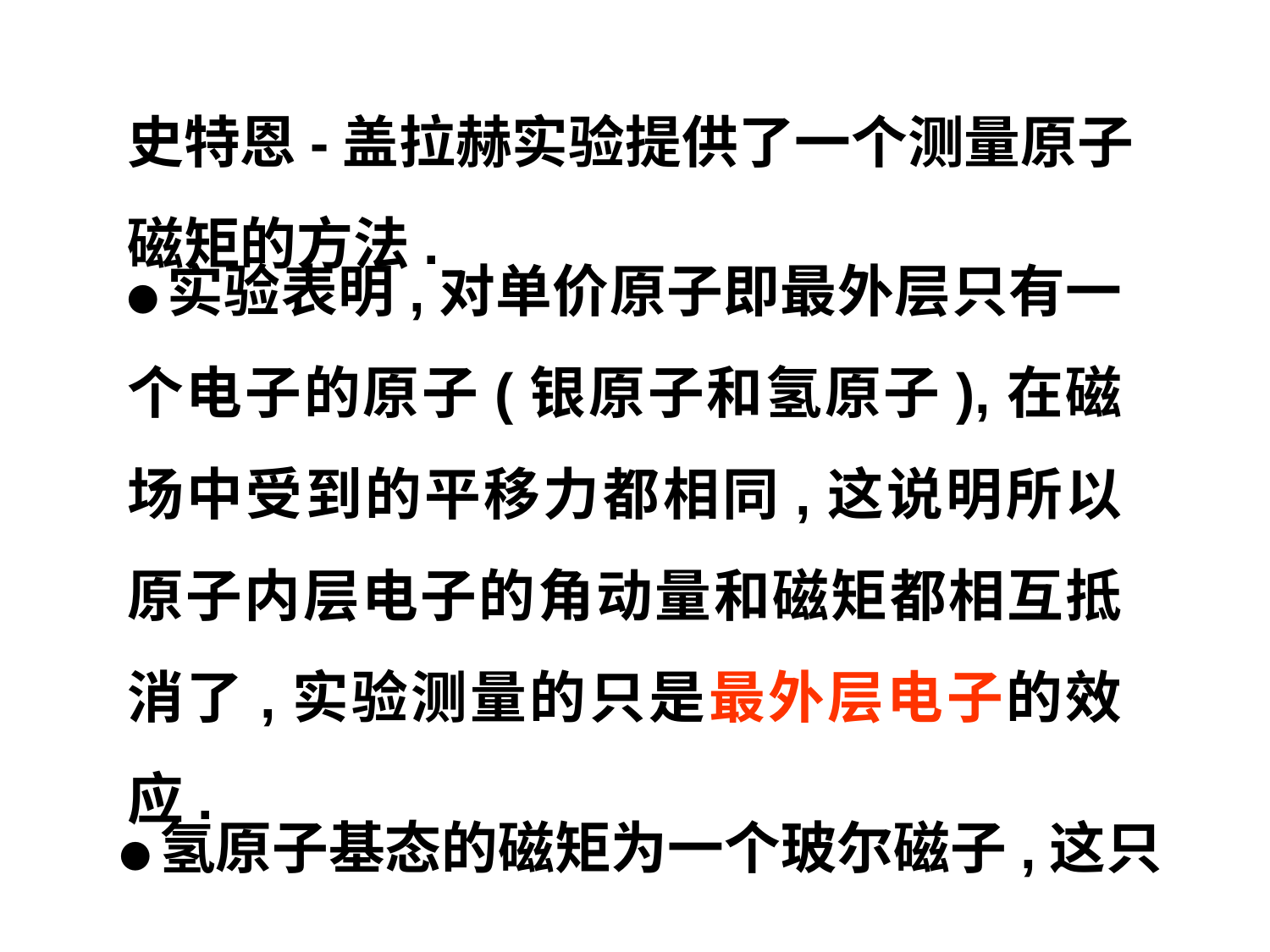

史特恩-盖拉赫实验提供了一个测量原子磁矩的方法.
●实验表明,对单价原子即最外层只有一个电子的原子(银原子和氢原子),在磁场中受到的平移力都相同,这说明所以原子内层电子的角动量和磁矩都相互抵消了,实验测量的只是最外层电子的效应.
●氢原子基态的磁矩为一个玻尔磁子,这只